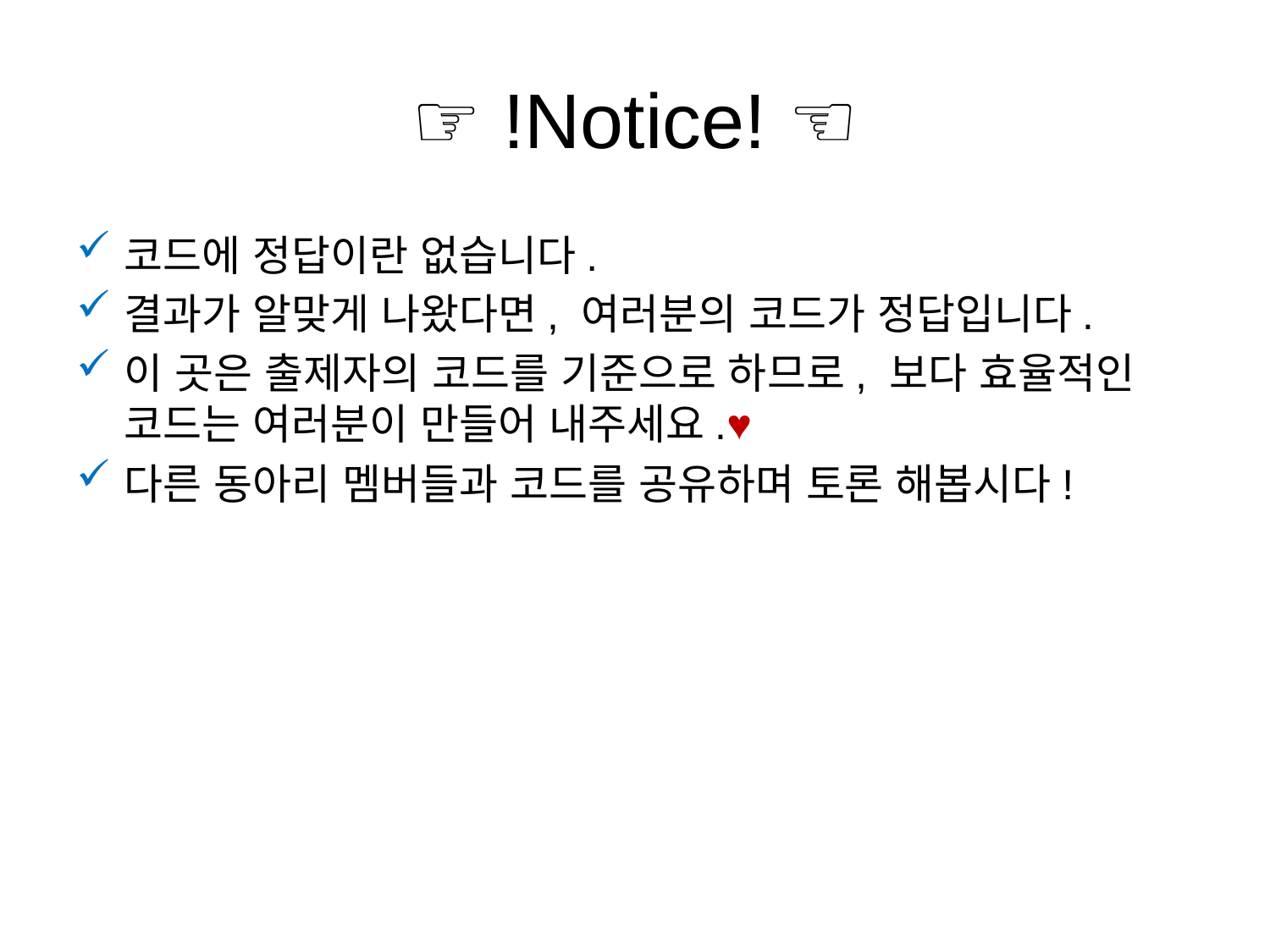

# ☞ !Notice! ☜
코드에 정답이란 없습니다.
결과가 알맞게 나왔다면, 여러분의 코드가 정답입니다.
이 곳은 출제자의 코드를 기준으로 하므로, 보다 효율적인 코드는 여러분이 만들어 내주세요.♥
다른 동아리 멤버들과 코드를 공유하며 토론 해봅시다!